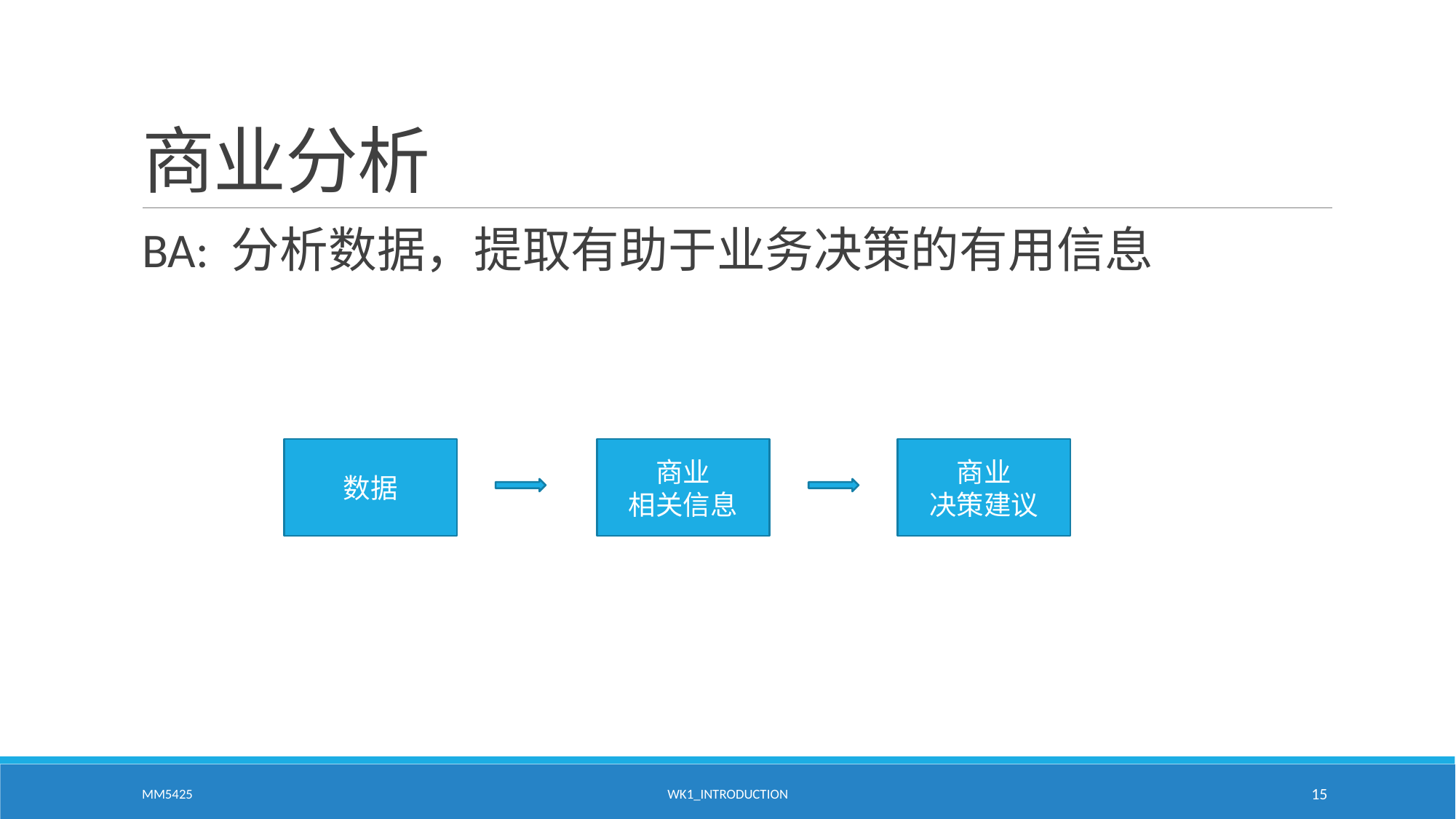

# 商业分析
BA: 分析数据，提取有助于业务决策的有用信息
商业
决策建议
商业
相关信息
数据

MM5425
WK1_Introduction
15